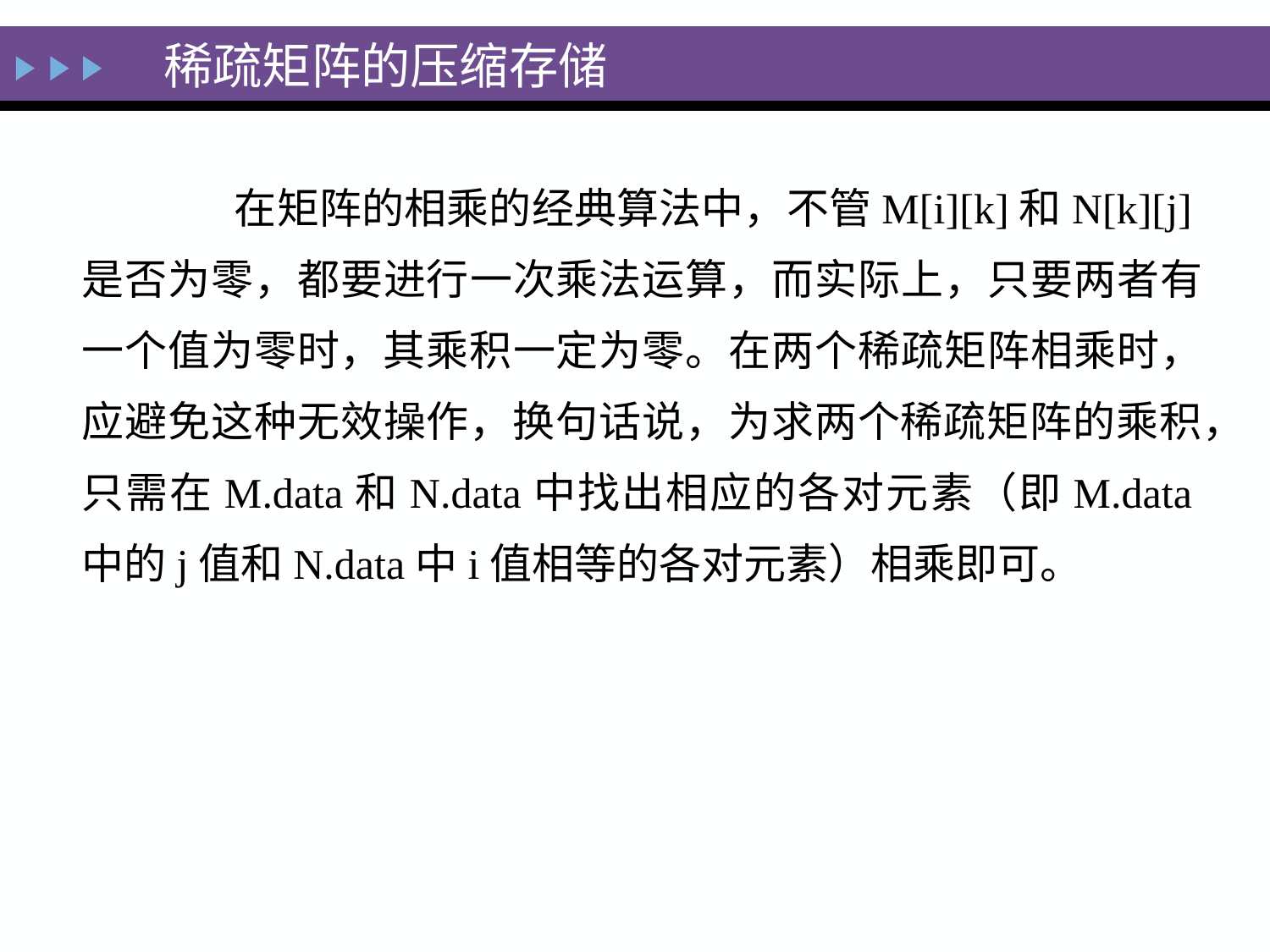

# 稀疏矩阵的压缩存储
       在矩阵的相乘的经典算法中，不管M[i][k]和N[k][j]是否为零，都要进行一次乘法运算，而实际上，只要两者有一个值为零时，其乘积一定为零。在两个稀疏矩阵相乘时，应避免这种无效操作，换句话说，为求两个稀疏矩阵的乘积，只需在M.data和N.data中找出相应的各对元素（即M.data中的j值和N.data中i值相等的各对元素）相乘即可。